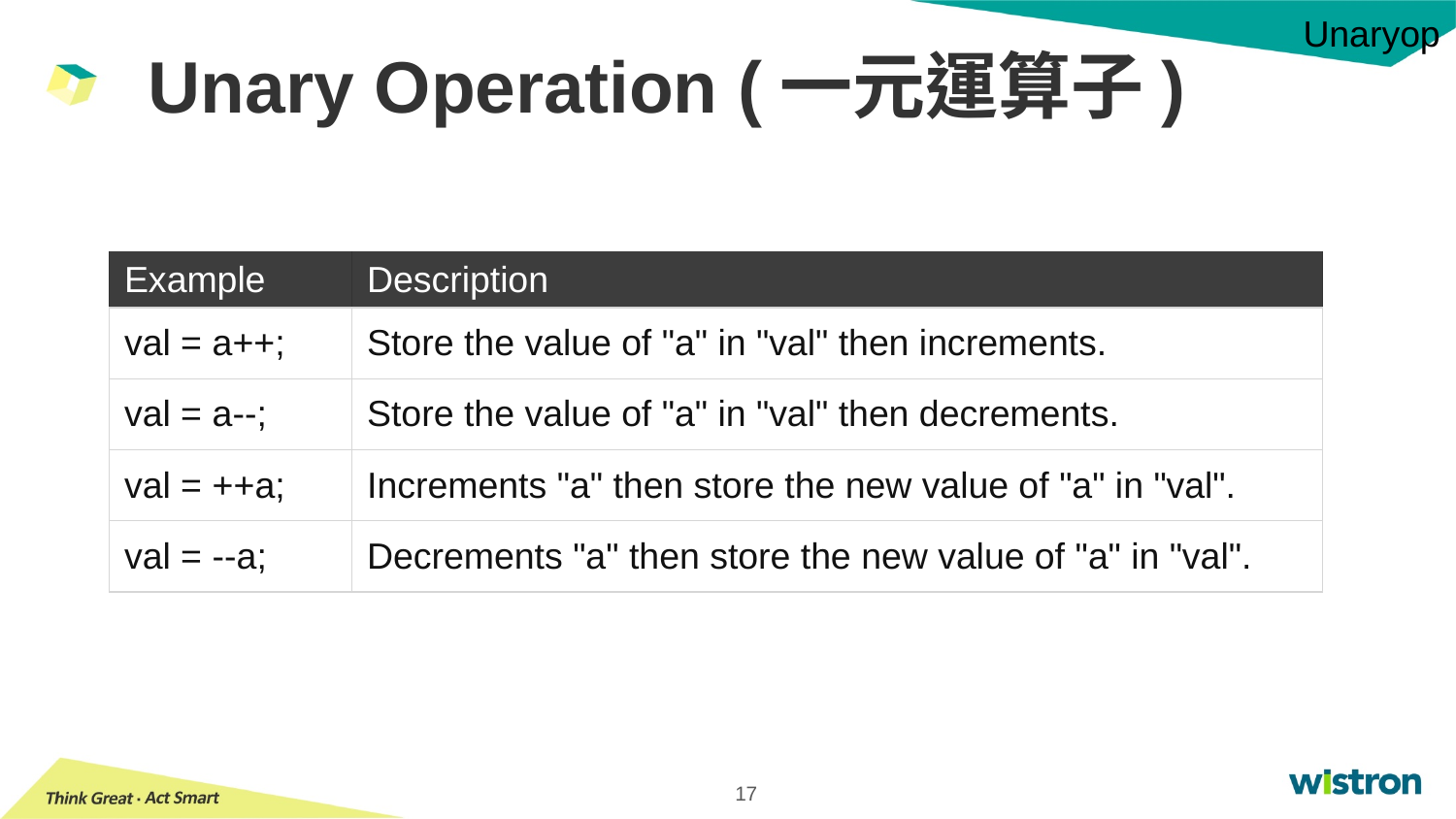

Unaryop
# Unary Operation (一元運算子)
| Example | Description |
| --- | --- |
| val = a++; | Store the value of "a" in "val" then increments. |
| val = a--; | Store the value of "a" in "val" then decrements. |
| val = ++a; | Increments "a" then store the new value of "a" in "val". |
| val = --a; | Decrements "a" then store the new value of "a" in "val". |
17